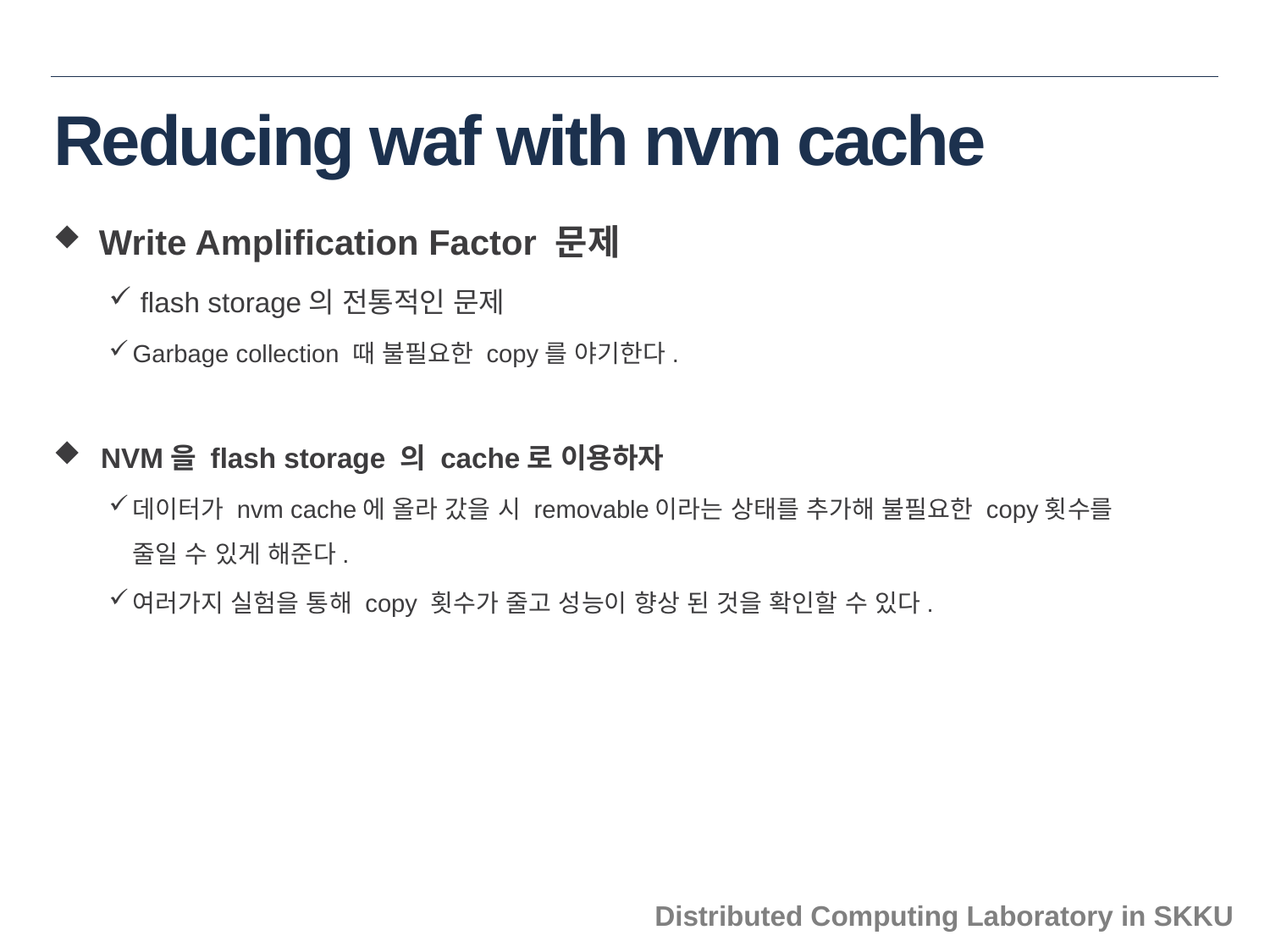

# Reducing waf with nvm cache
  Write Amplification Factor 문제
 flash storage의 전통적인 문제
Garbage collection 때 불필요한 copy를 야기한다.

NVM을 flash storage 의 cache로 이용하자
데이터가 nvm cache에 올라 갔을 시 removable이라는 상태를 추가해 불필요한 copy횟수를 줄일 수 있게 해준다.
여러가지 실험을 통해 copy 횟수가 줄고 성능이 향상 된 것을 확인할 수 있다.
Distributed Computing Laboratory in SKKU